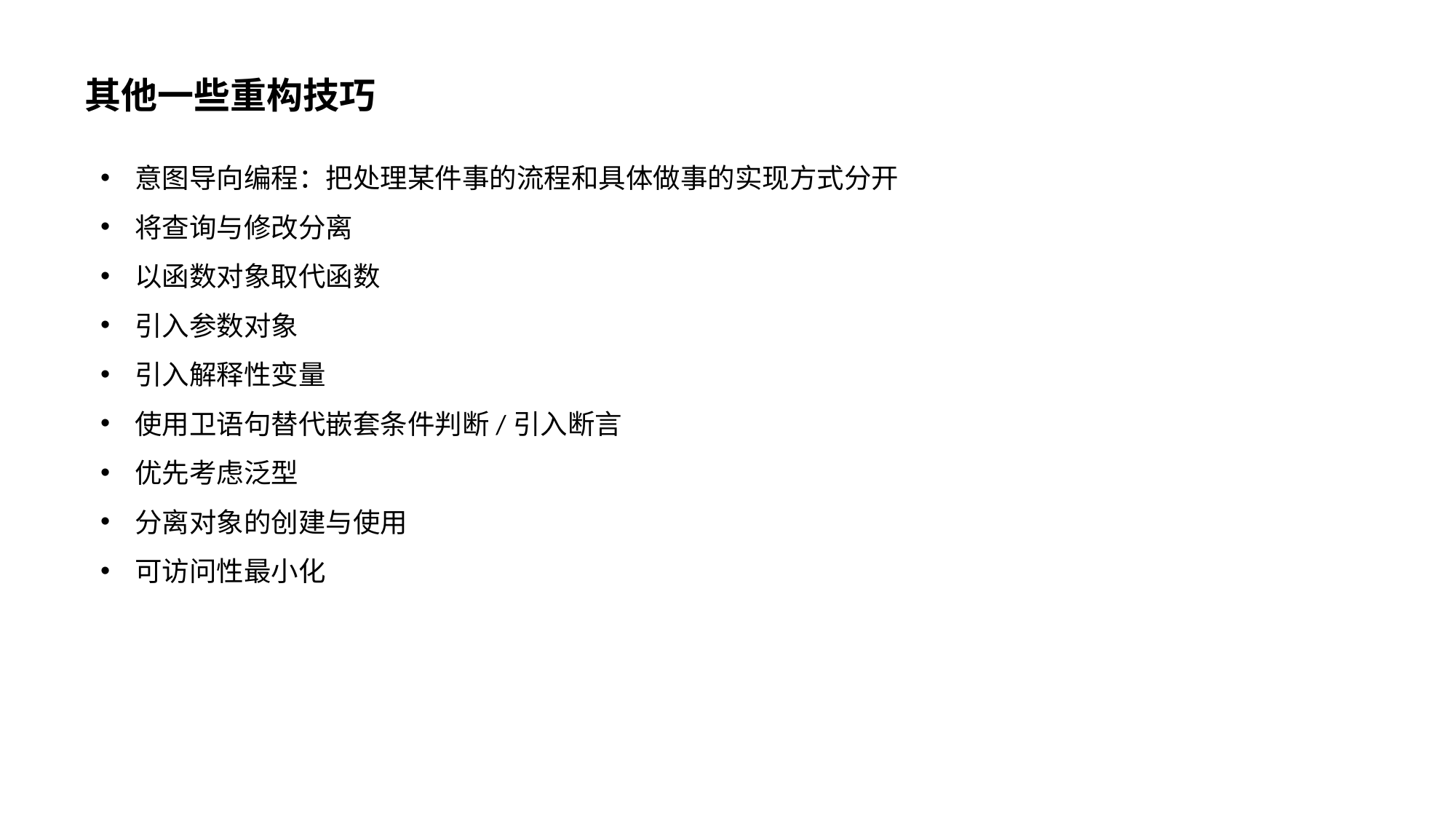

其他一些重构技巧
意图导向编程：把处理某件事的流程和具体做事的实现方式分开
将查询与修改分离
以函数对象取代函数
引入参数对象
引入解释性变量
使用卫语句替代嵌套条件判断/引入断言
优先考虑泛型
分离对象的创建与使用
可访问性最小化